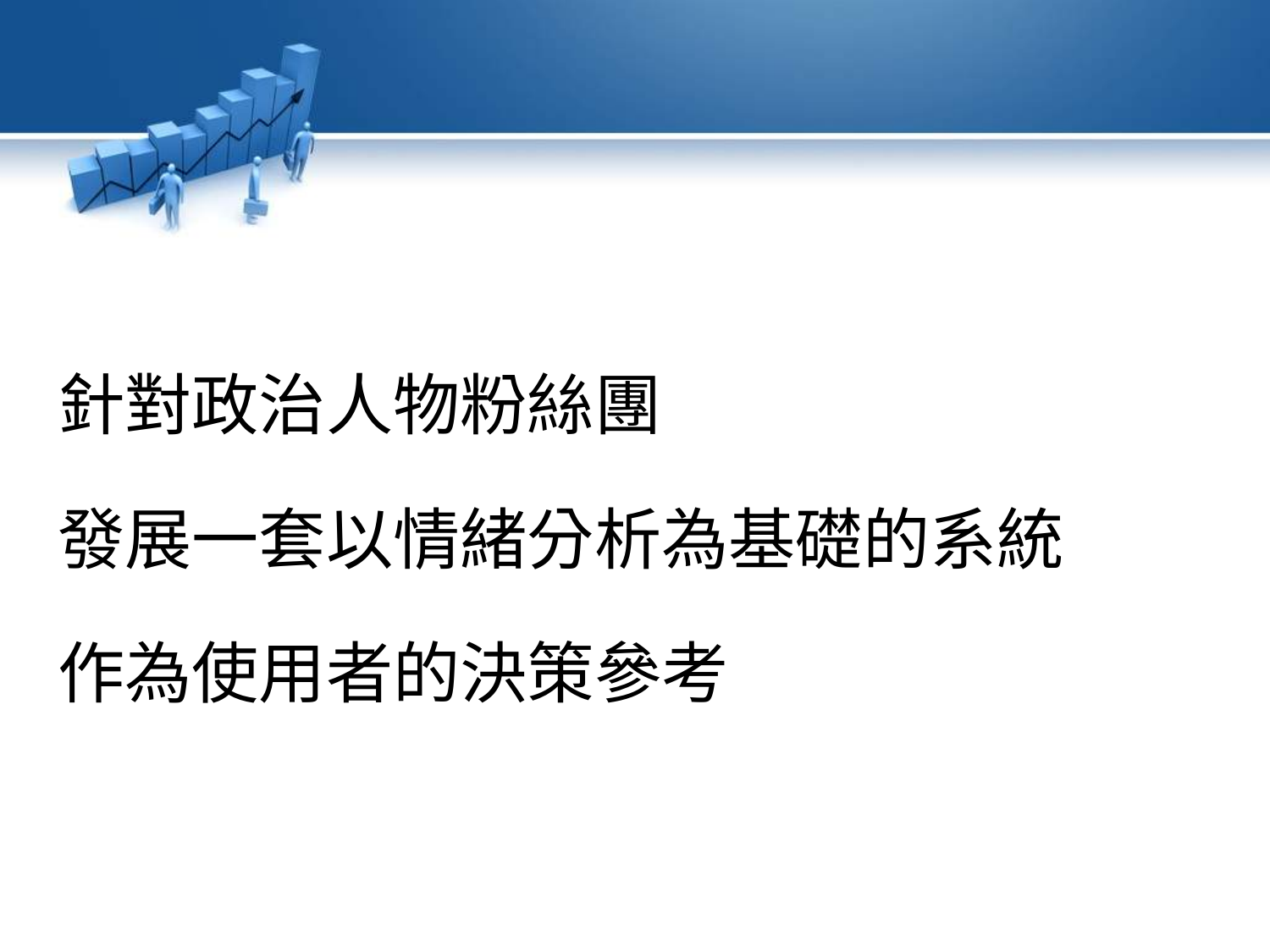

針對政治人物粉絲團
發展一套以情緒分析為基礎的系統
作為使用者的決策參考